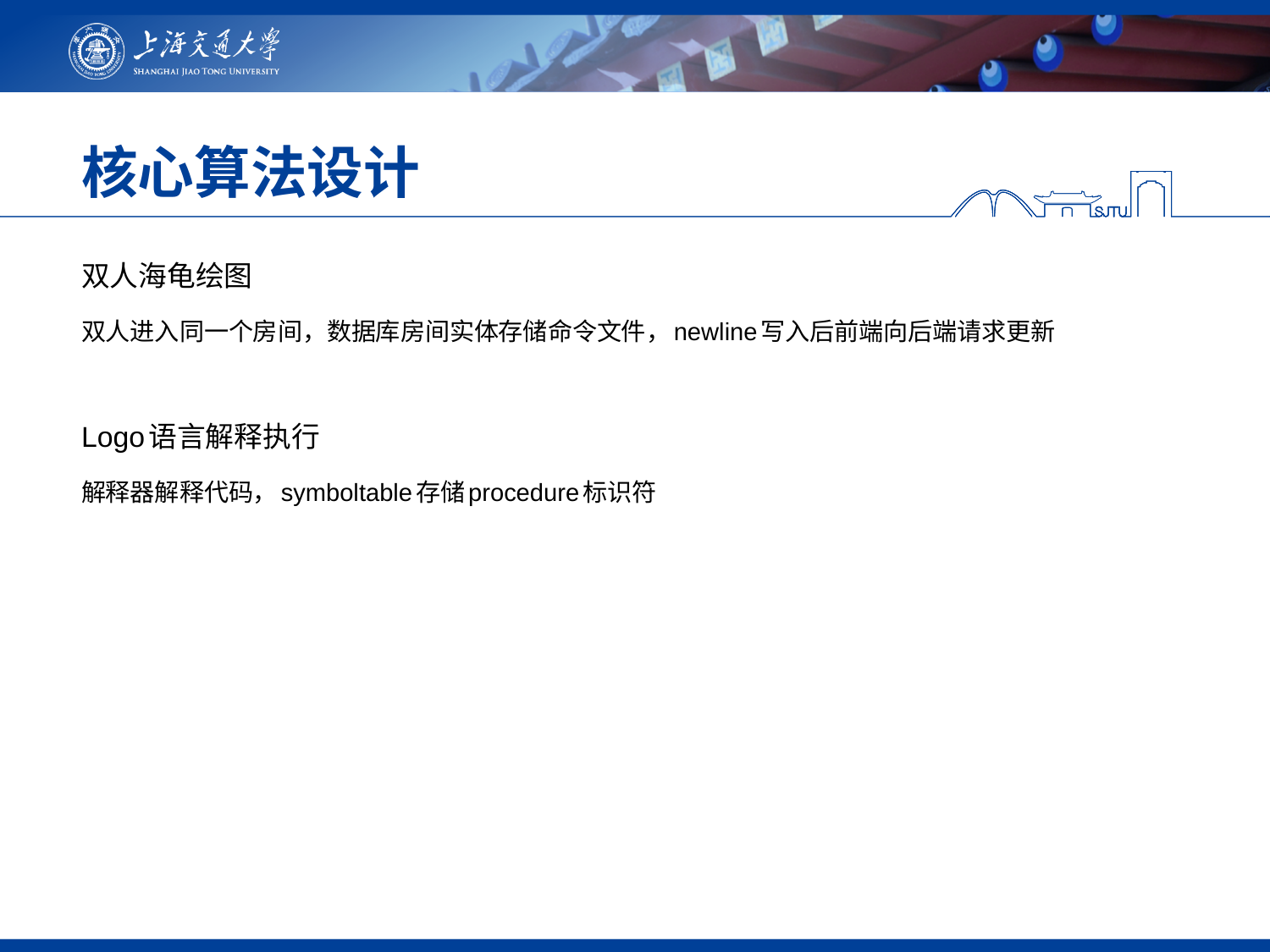

# 核心算法设计
双人海龟绘图
双人进入同一个房间，数据库房间实体存储命令文件，newline写入后前端向后端请求更新

Logo语言解释执行
解释器解释代码，symboltable存储procedure标识符